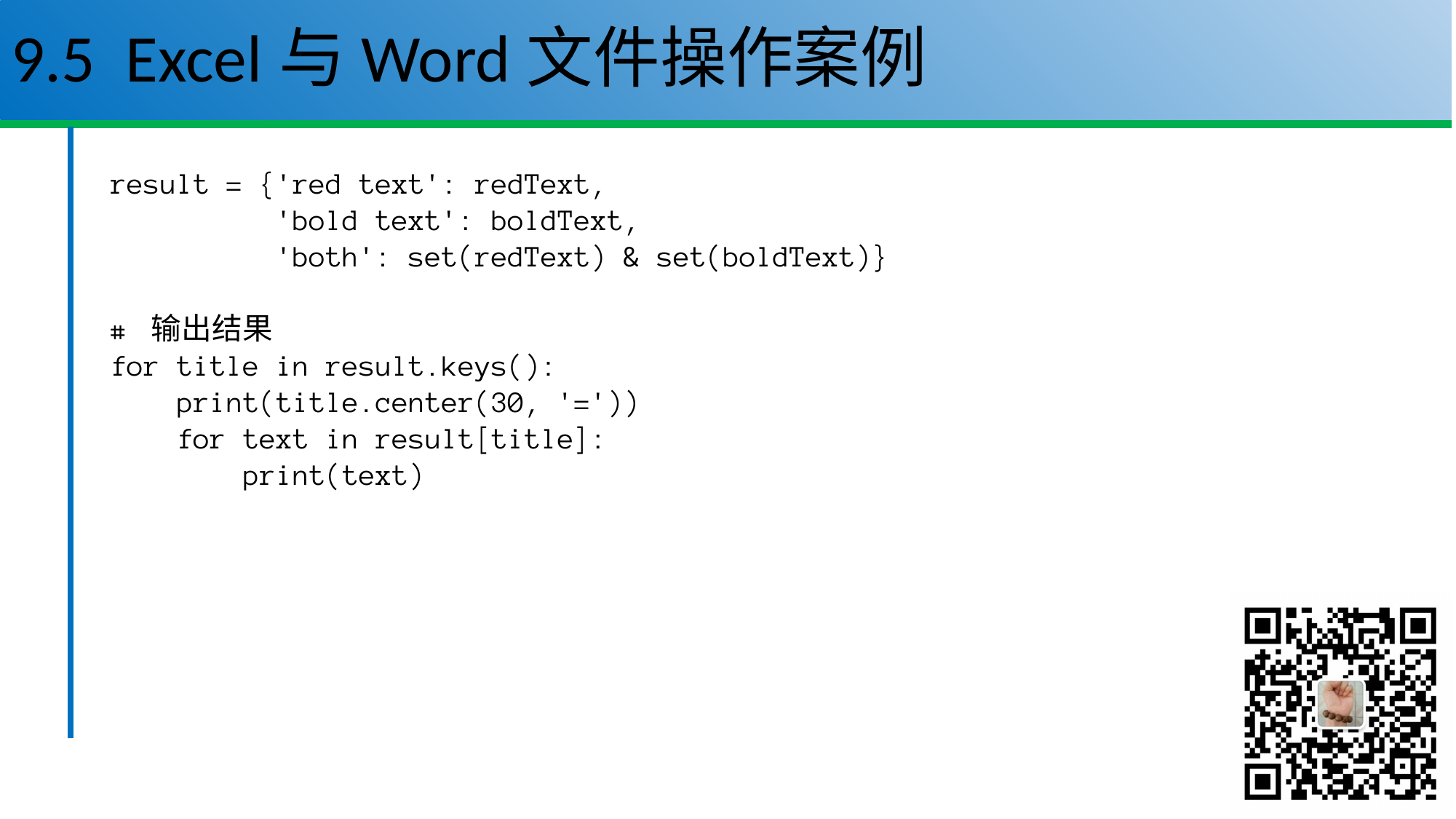

# 9.5  Excel与Word文件操作案例
result = {'red text': redText,
          'bold text': boldText,
          'both': set(redText) & set(boldText)}

# 输出结果
for title in result.keys():
    print(title.center(30, '='))
    for text in result[title]:
        print(text)
38